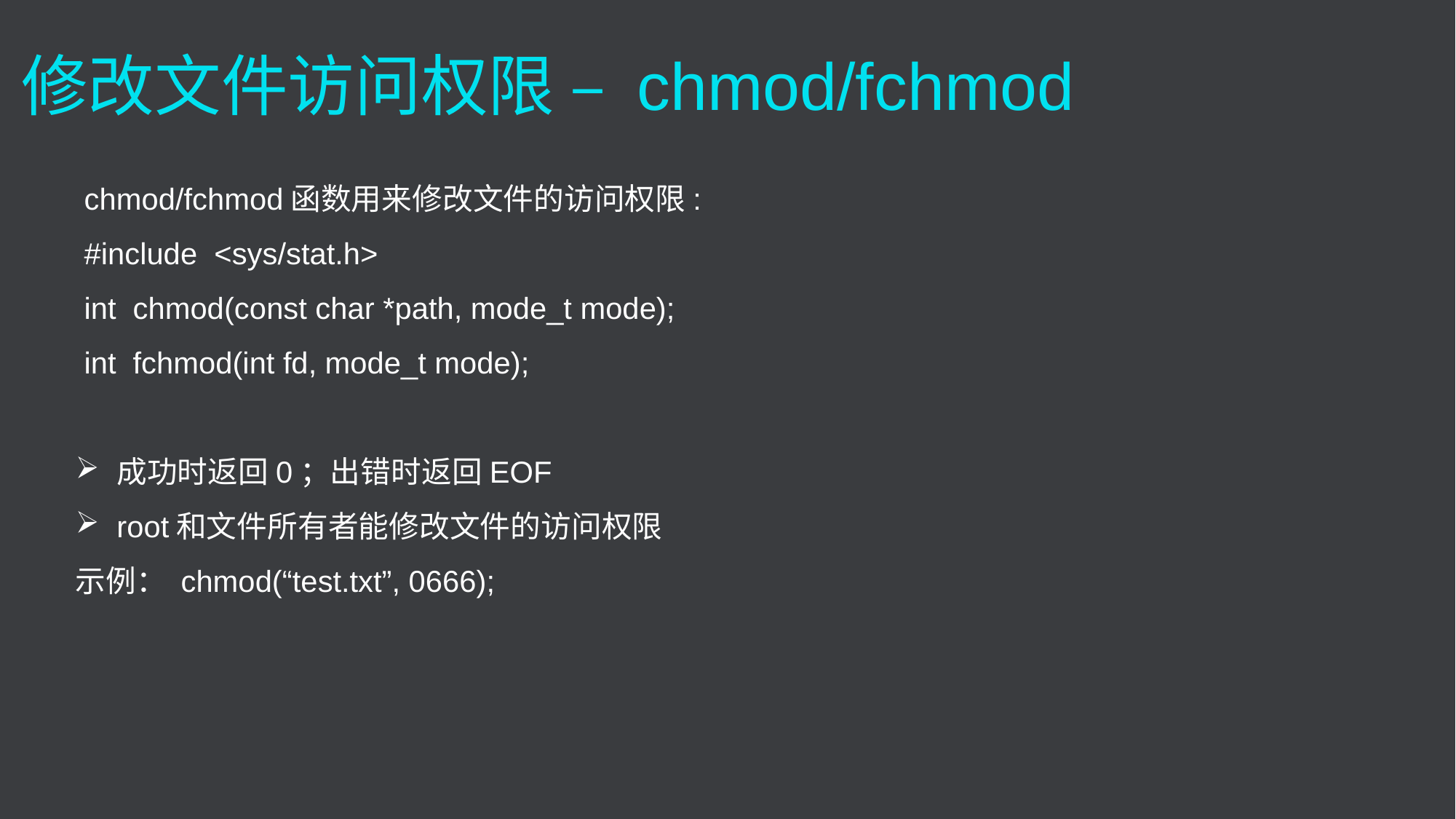

修改文件访问权限 – chmod/fchmod
 chmod/fchmod函数用来修改文件的访问权限:
 #include  <sys/stat.h>
 int  chmod(const char *path, mode_t mode);
 int  fchmod(int fd, mode_t mode);

成功时返回0；出错时返回EOF
root和文件所有者能修改文件的访问权限
示例： chmod(“test.txt”, 0666);